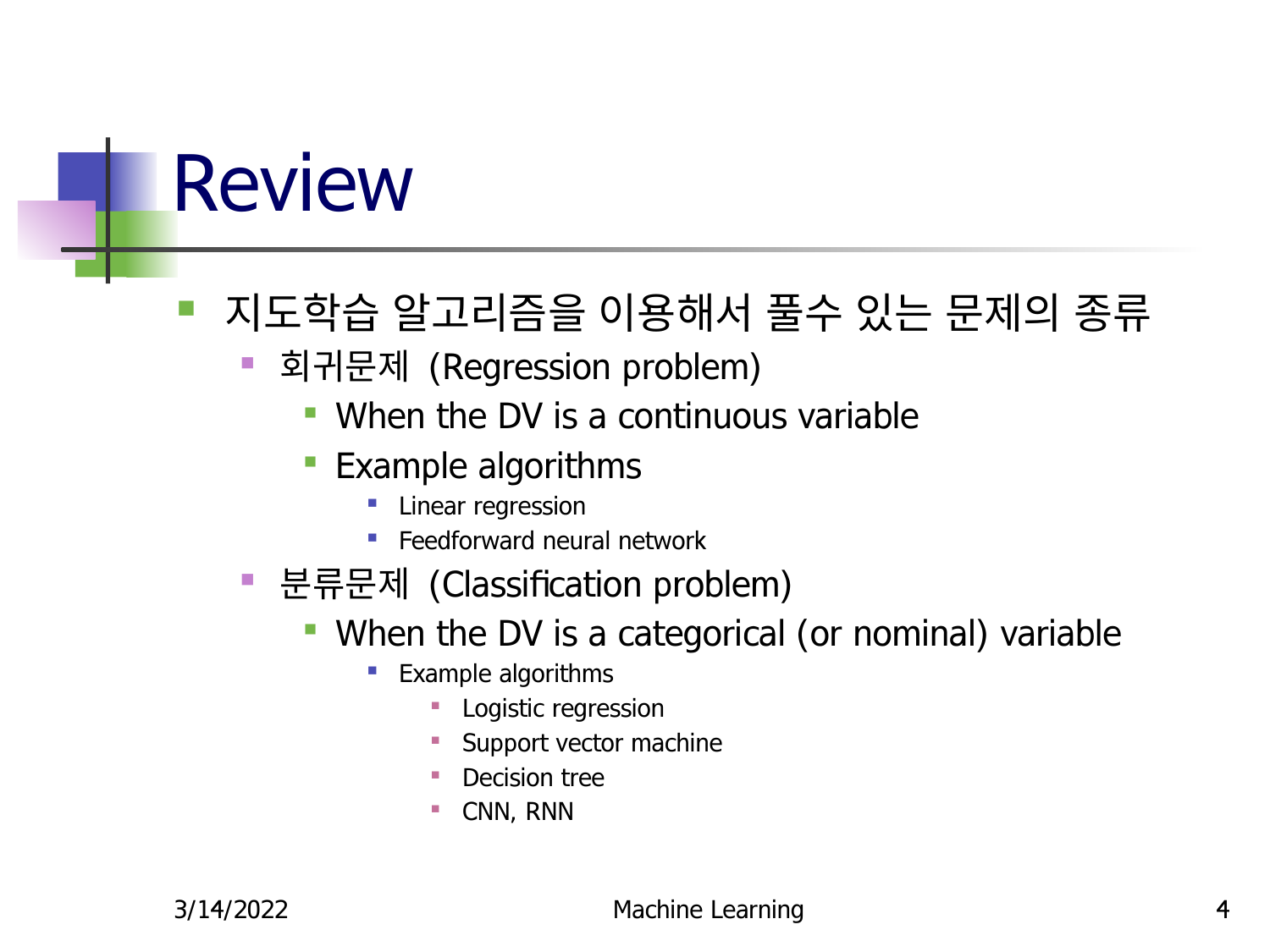

# Review
지도학습 알고리즘을 이용해서 풀수 있는 문제의 종류
회귀문제 (Regression problem)
When the DV is a continuous variable
Example algorithms
Linear regression
Feedforward neural network
분류문제 (Classification problem)
When the DV is a categorical (or nominal) variable
Example algorithms
Logistic regression
Support vector machine
Decision tree
CNN, RNN

3/14/2022
Machine Learning
4